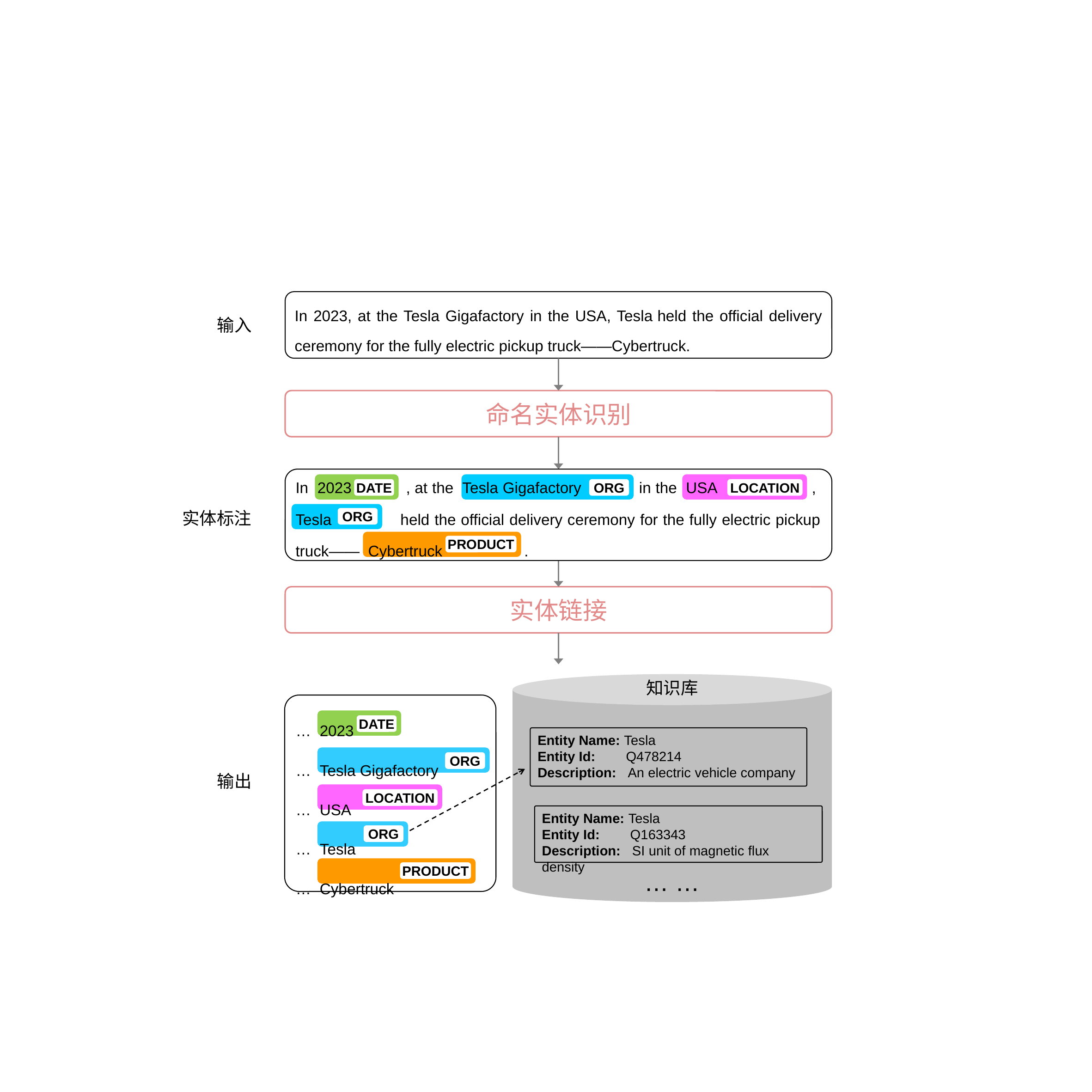

In 2023, at the Tesla Gigafactory in the USA, Tesla held the official delivery ceremony for the fully electric pickup truck——Cybertruck.
输入
命名实体识别
In  2023            , at the  Tesla Gigafactory             in the  USA                     ,  Tesla              held the official delivery ceremony for the fully electric pickup truck——  Cybertruck                    .

DATE

ORG

LOCATION
实体标注

ORG

PRODUCT
实体链接
知识库

… …

…  2023
…  Tesla Gigafactory
…  USA
…  Tesla
…  Cybertruck

DATE
Entity Name: Tesla
Entity Id:        Q478214
Description:   An electric vehicle company

ORG
输出

LOCATION
Entity Name: Tesla
Entity Id:        Q163343
Description:   SI unit of magnetic flux density

ORG

PRODUCT